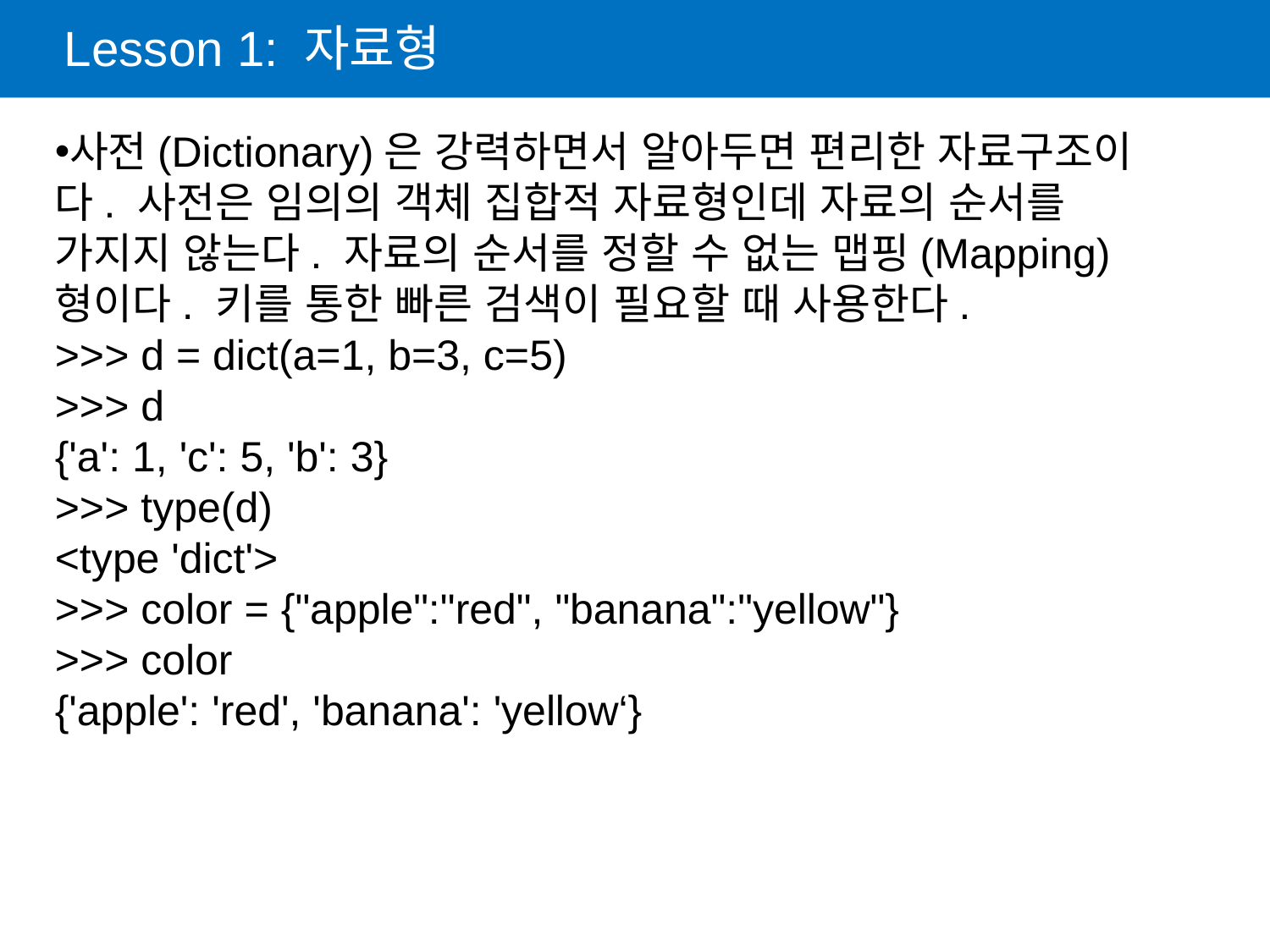

# Lesson 1: 자료형
사전(Dictionary)은 강력하면서 알아두면 편리한 자료구조이다. 사전은 임의의 객체 집합적 자료형인데 자료의 순서를 가지지 않는다. 자료의 순서를 정할 수 없는 맵핑(Mapping)형이다. 키를 통한 빠른 검색이 필요할 때 사용한다.
>>> d = dict(a=1, b=3, c=5)
>>> d
{'a': 1, 'c': 5, 'b': 3}
>>> type(d)
<type 'dict'>
>>> color = {"apple":"red", "banana":"yellow"}
>>> color
{'apple': 'red', 'banana': 'yellow‘}